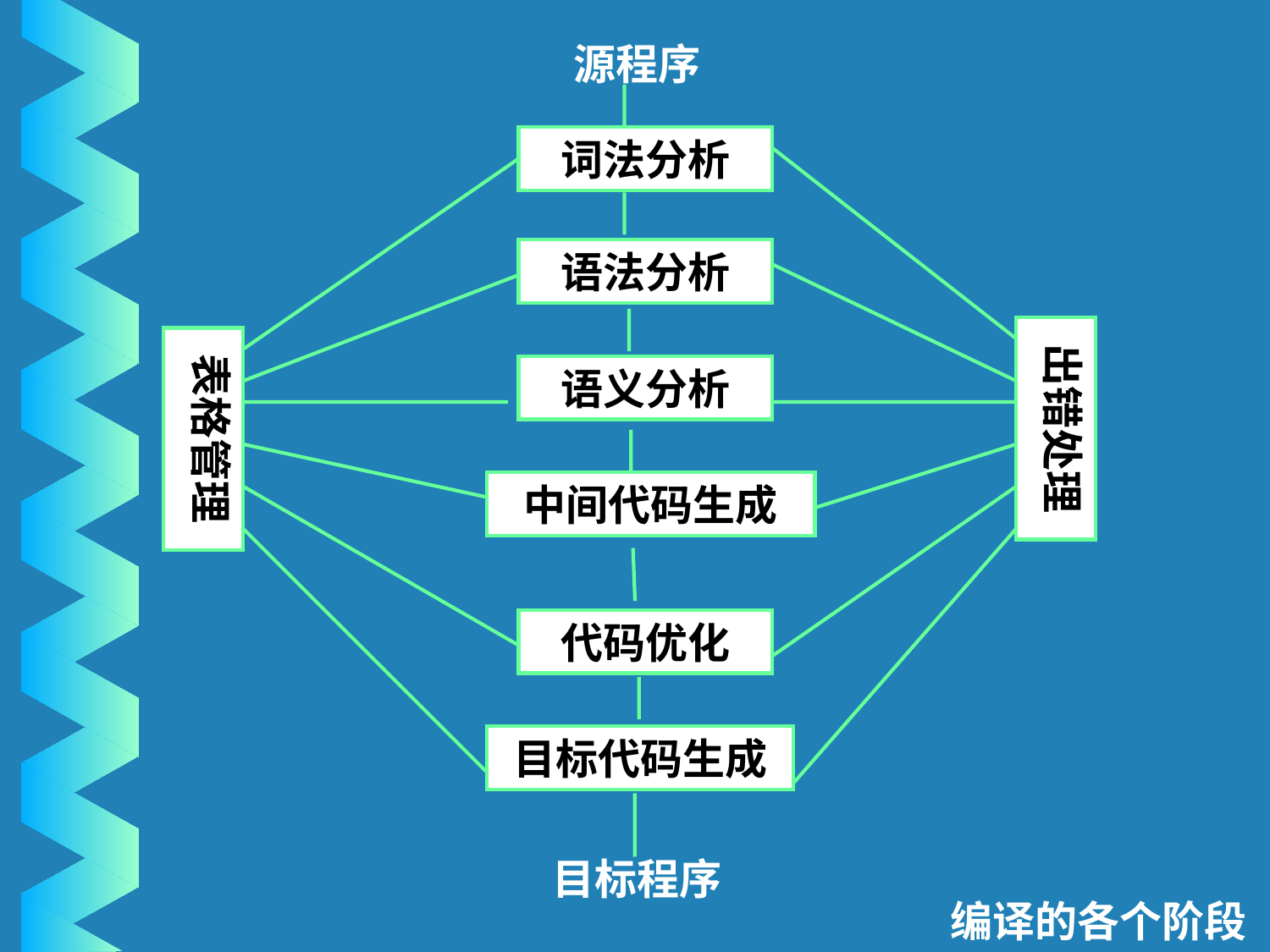

源程序

词法分析

语法分析

出错处理
表格管理
语义分析

中间代码生成

代码优化

目标代码生成

目标程序
# 编译的各个阶段